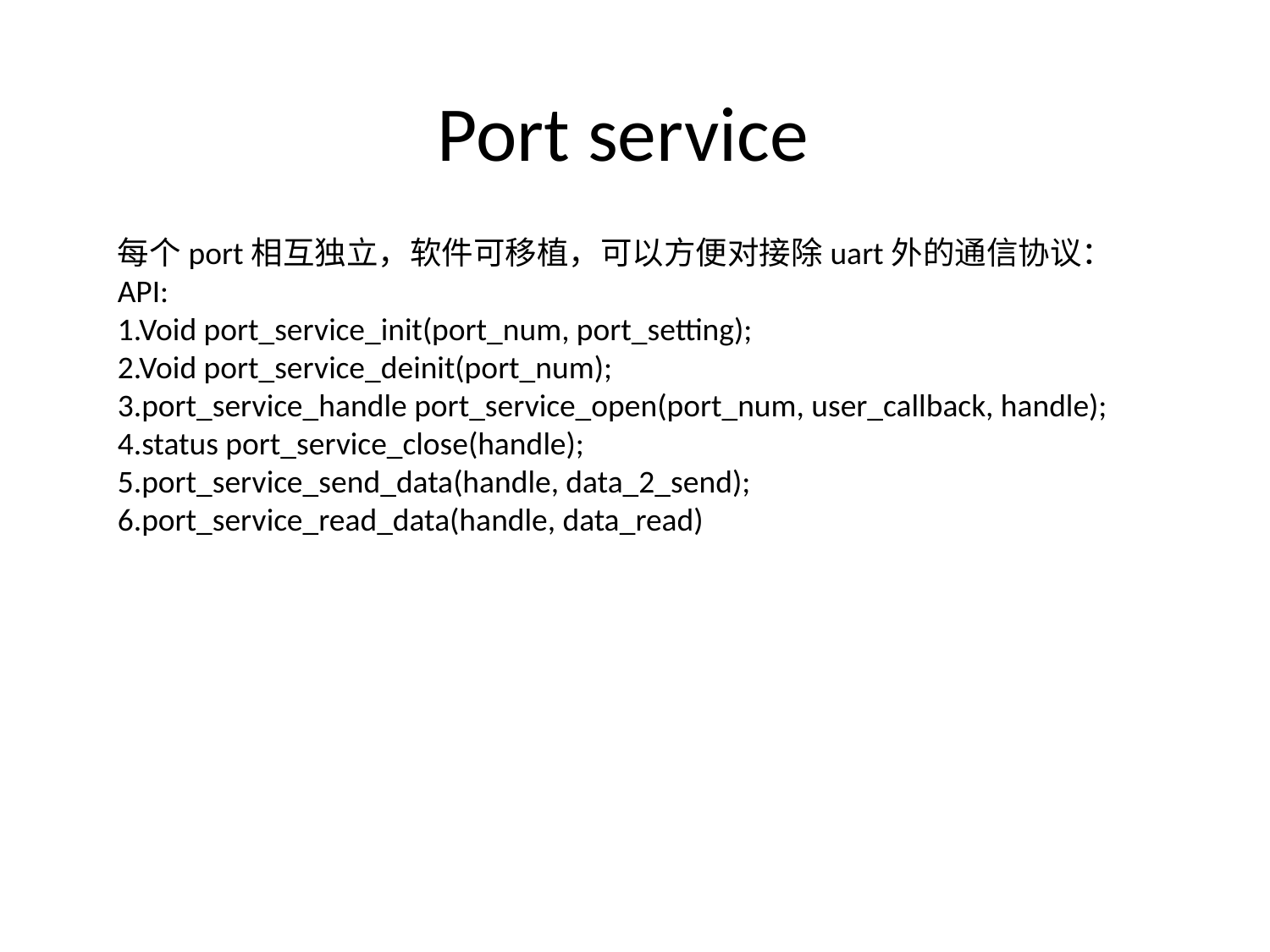

# Port service
每个port相互独立，软件可移植，可以方便对接除uart外的通信协议：
API:
1.Void port_service_init(port_num, port_setting);
2.Void port_service_deinit(port_num);
3.port_service_handle port_service_open(port_num, user_callback, handle);
4.status port_service_close(handle);
5.port_service_send_data(handle, data_2_send);
6.port_service_read_data(handle, data_read)